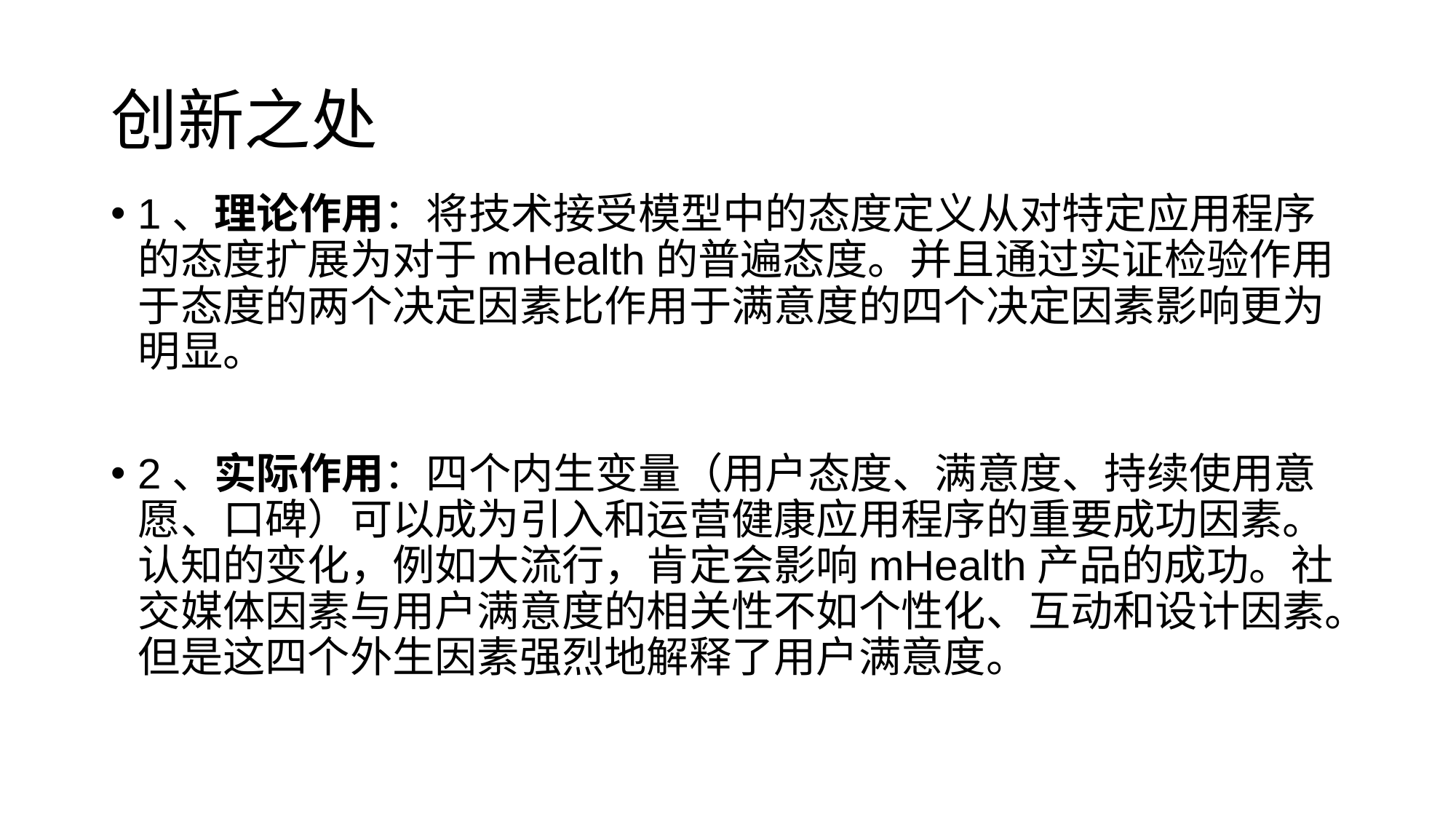

# 创新之处
1、理论作用：将技术接受模型中的态度定义从对特定应用程序的态度扩展为对于mHealth的普遍态度。并且通过实证检验作用于态度的两个决定因素比作用于满意度的四个决定因素影响更为明显。

2、实际作用：四个内生变量（用户态度、满意度、持续使用意愿、口碑）可以成为引入和运营健康应用程序的重要成功因素。认知的变化，例如大流行，肯定会影响mHealth产品的成功。社交媒体因素与用户满意度的相关性不如个性化、互动和设计因素。但是这四个外生因素强烈地解释了用户满意度。